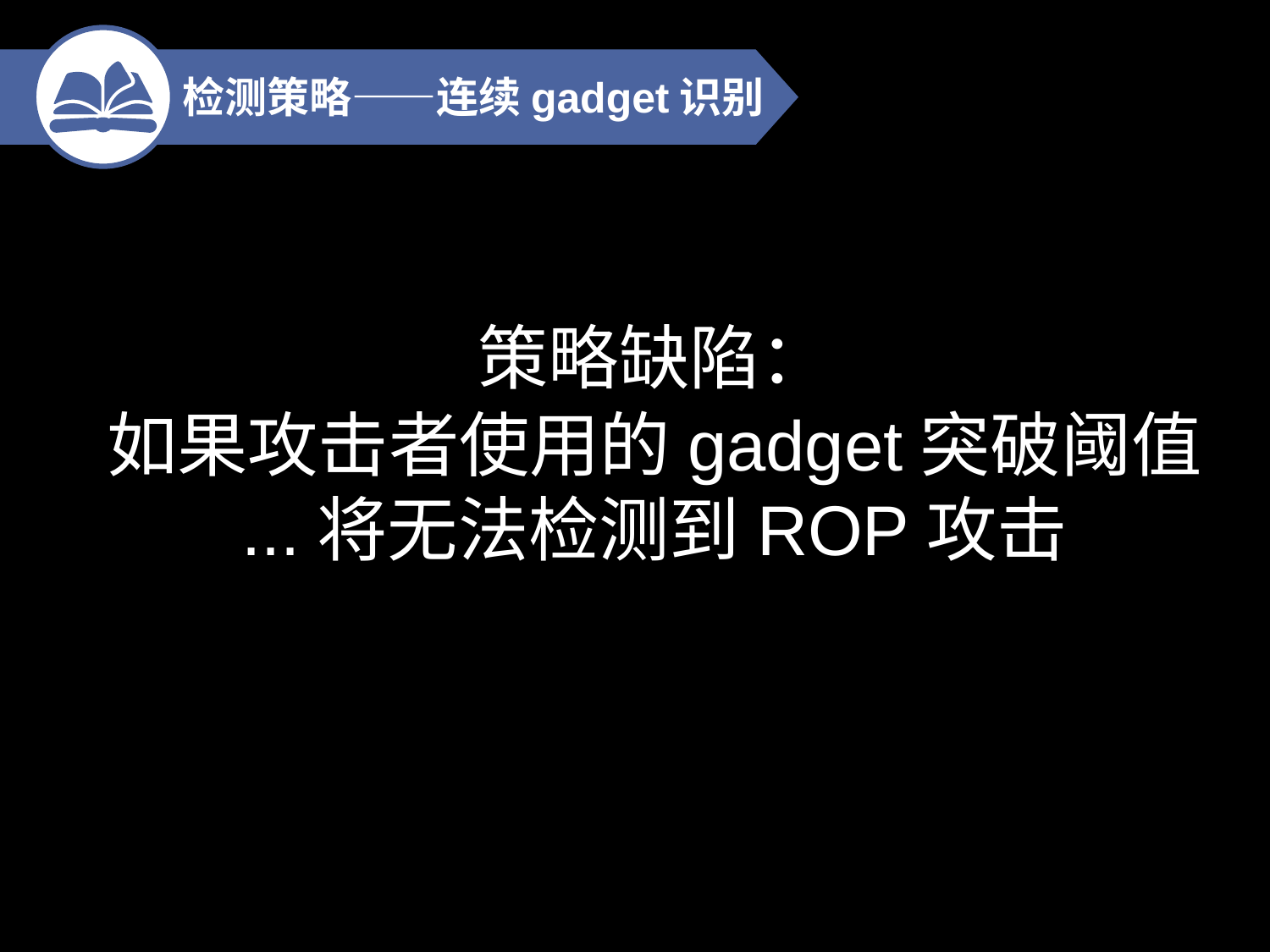

检测策略——连续gadget识别
策略缺陷：
如果攻击者使用的gadget突破阈值
...将无法检测到ROP攻击